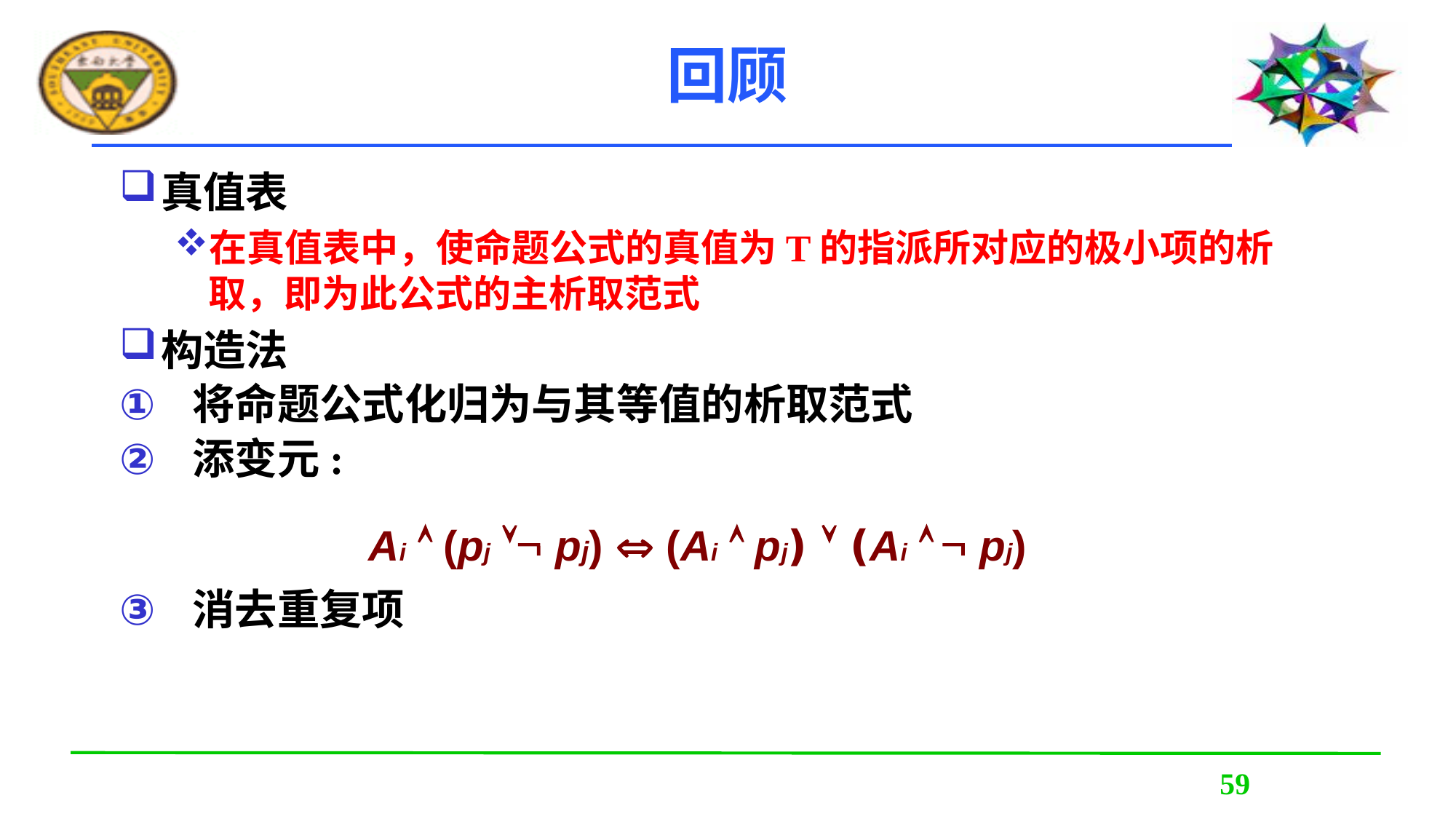

# 回顾
真值表
在真值表中，使命题公式的真值为T的指派所对应的极小项的析取，即为此公式的主析取范式
构造法
将命题公式化归为与其等值的析取范式
添变元:

消去重复项

Ai ∧ (pj ∨¬ pj) ⇔ (Ai ∧ pj) ∨ (Ai ∧ ¬ pj)